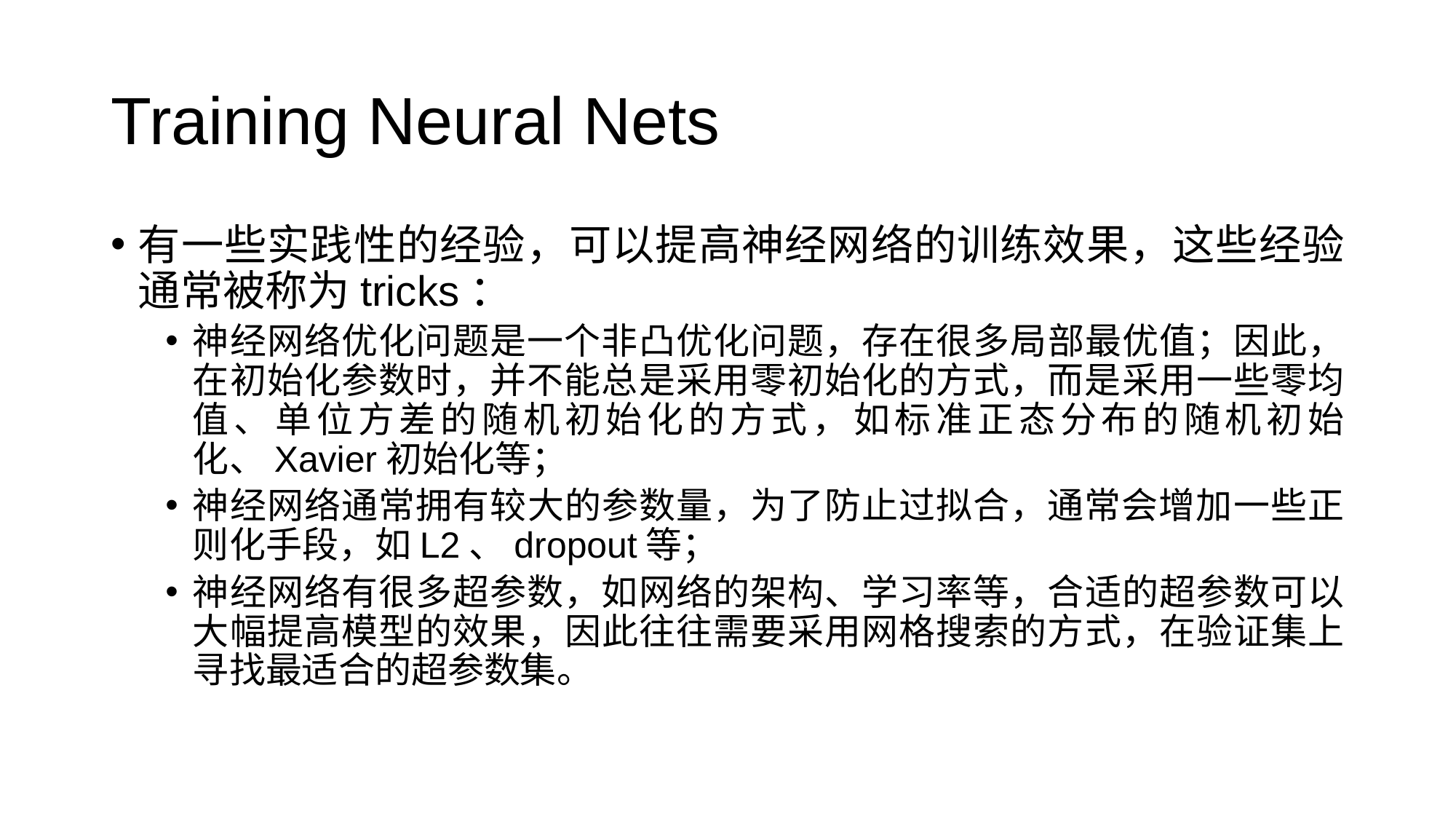

# Training Neural Nets
有一些实践性的经验，可以提高神经网络的训练效果，这些经验通常被称为tricks：
神经网络优化问题是一个非凸优化问题，存在很多局部最优值；因此，在初始化参数时，并不能总是采用零初始化的方式，而是采用一些零均值、单位方差的随机初始化的方式，如标准正态分布的随机初始化、Xavier初始化等；
神经网络通常拥有较大的参数量，为了防止过拟合，通常会增加一些正则化手段，如L2、dropout等；
神经网络有很多超参数，如网络的架构、学习率等，合适的超参数可以大幅提高模型的效果，因此往往需要采用网格搜索的方式，在验证集上寻找最适合的超参数集。